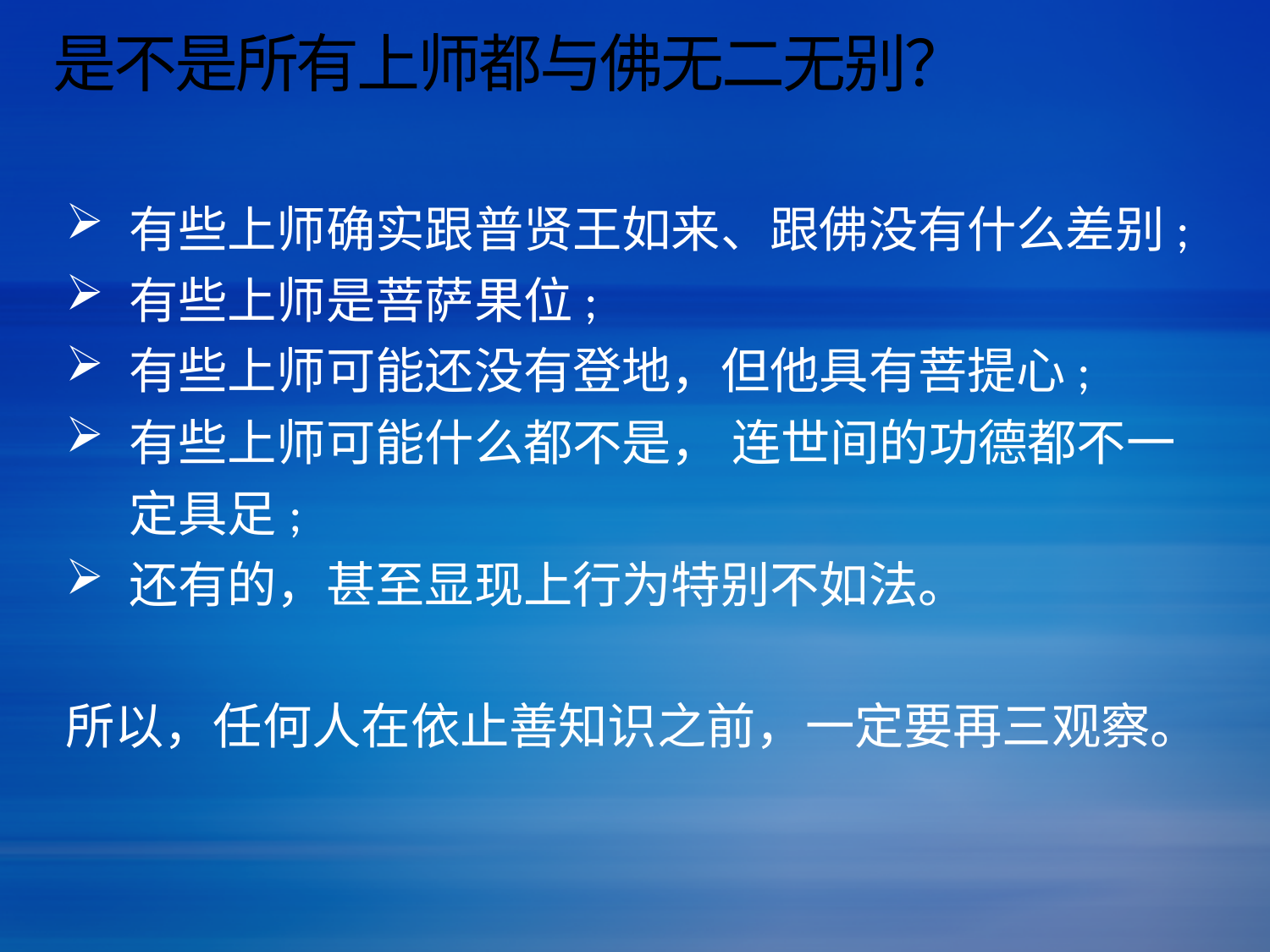

# 是不是所有上师都与佛无二无别？
有些上师确实跟普贤王如来、跟佛没有什么差别;
有些上师是菩萨果位;
有些上师可能还没有登地，但他具有菩提心;
有些上师可能什么都不是， 连世间的功德都不一定具足;
还有的，甚至显现上行为特别不如法。

所以，任何人在依止善知识之前，一定要再三观察。